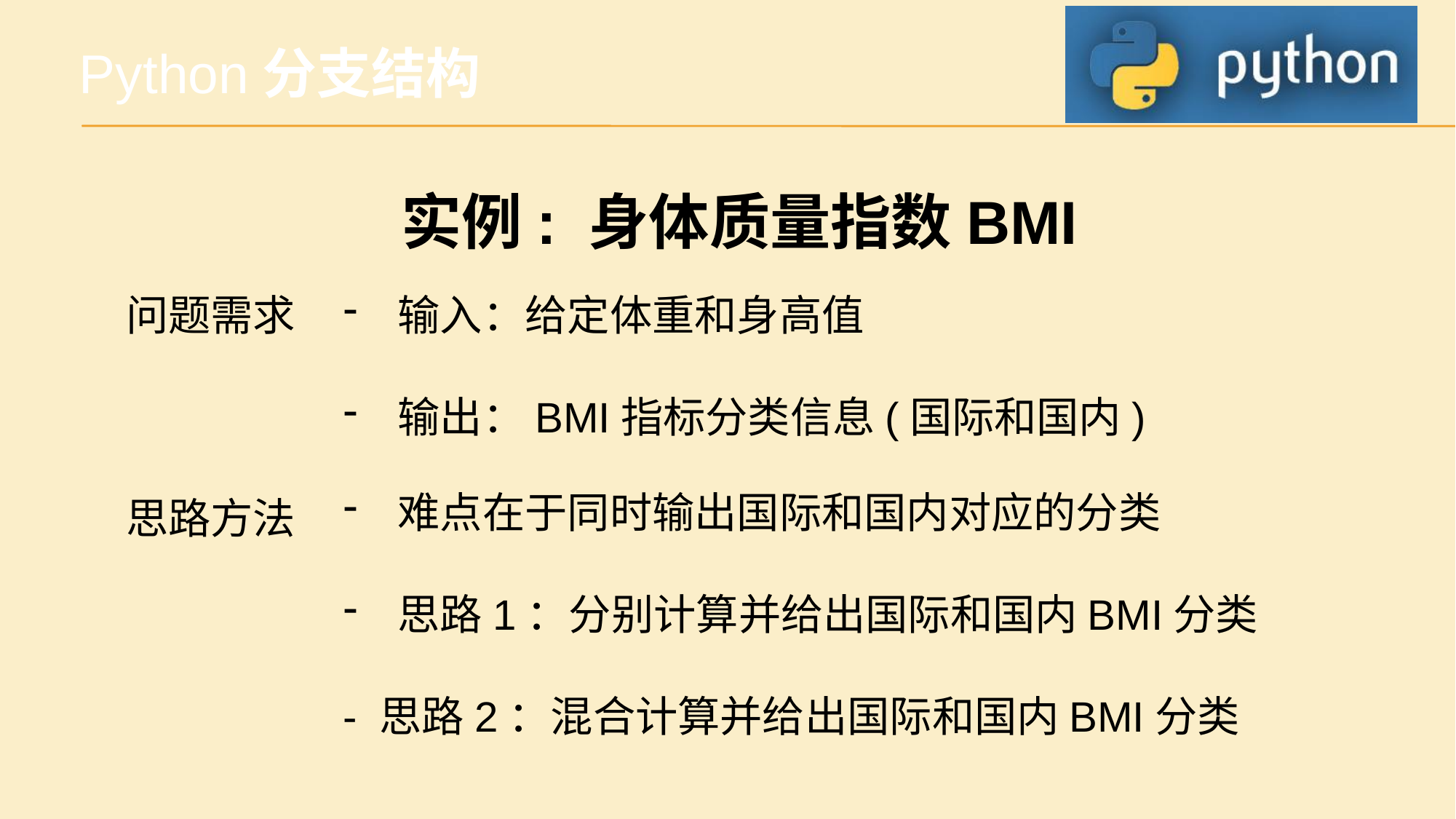

Python分支结构
实例: 身体质量指数BMI
问题需求
输入：给定体重和身高值

输出：BMI指标分类信息(国际和国内)
难点在于同时输出国际和国内对应的分类

思路1：分别计算并给出国际和国内BMI分类

- 思路2：混合计算并给出国际和国内BMI分类
思路方法